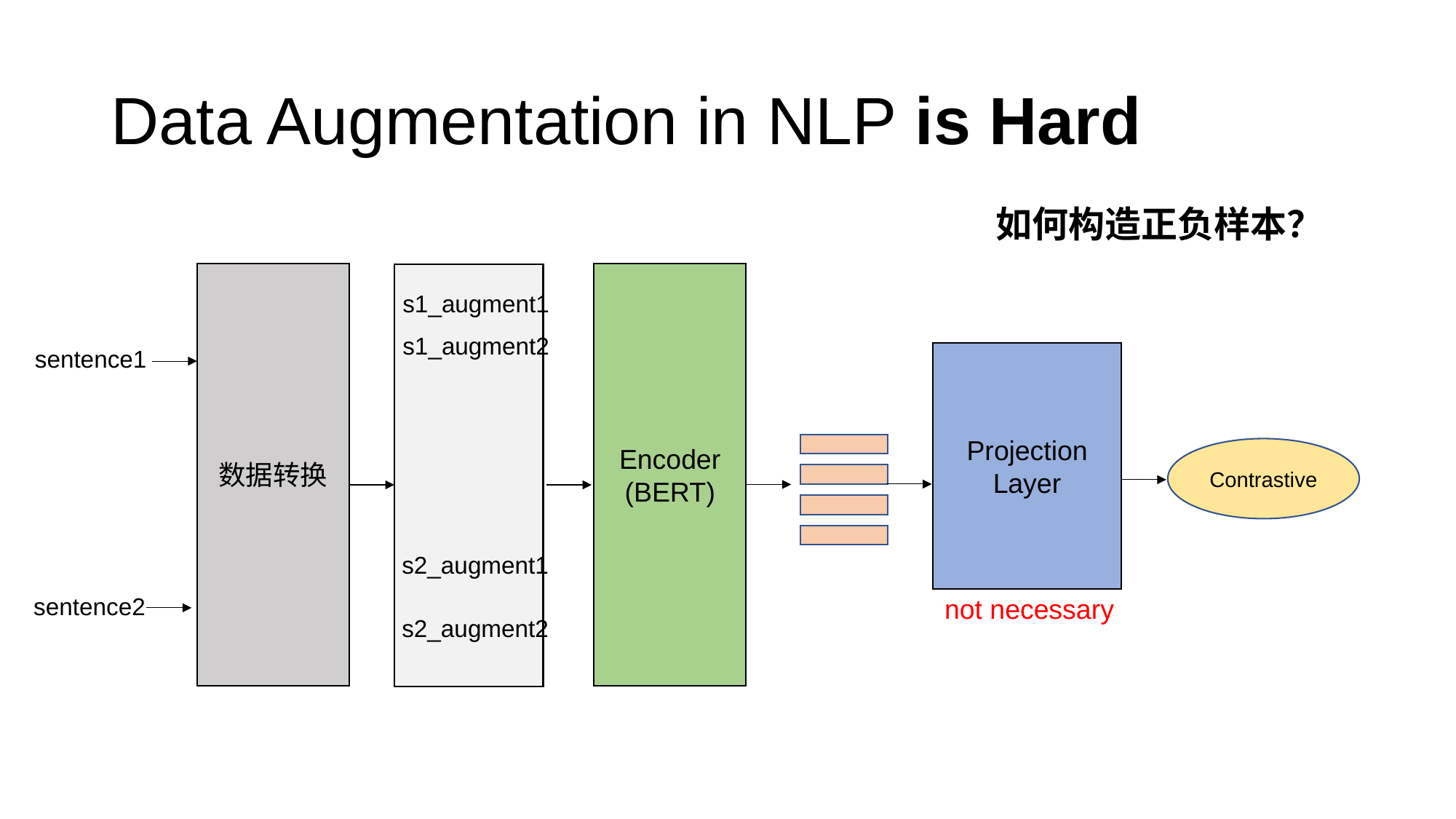

# Data Augmentation in NLP is Hard
如何构造正负样本？
数据转换
Encoder
(BERT)

s1_augment1
s1_augment2
sentence1
Projection Layer

Contrastive

s2_augment1
sentence2
not necessary
s2_augment2